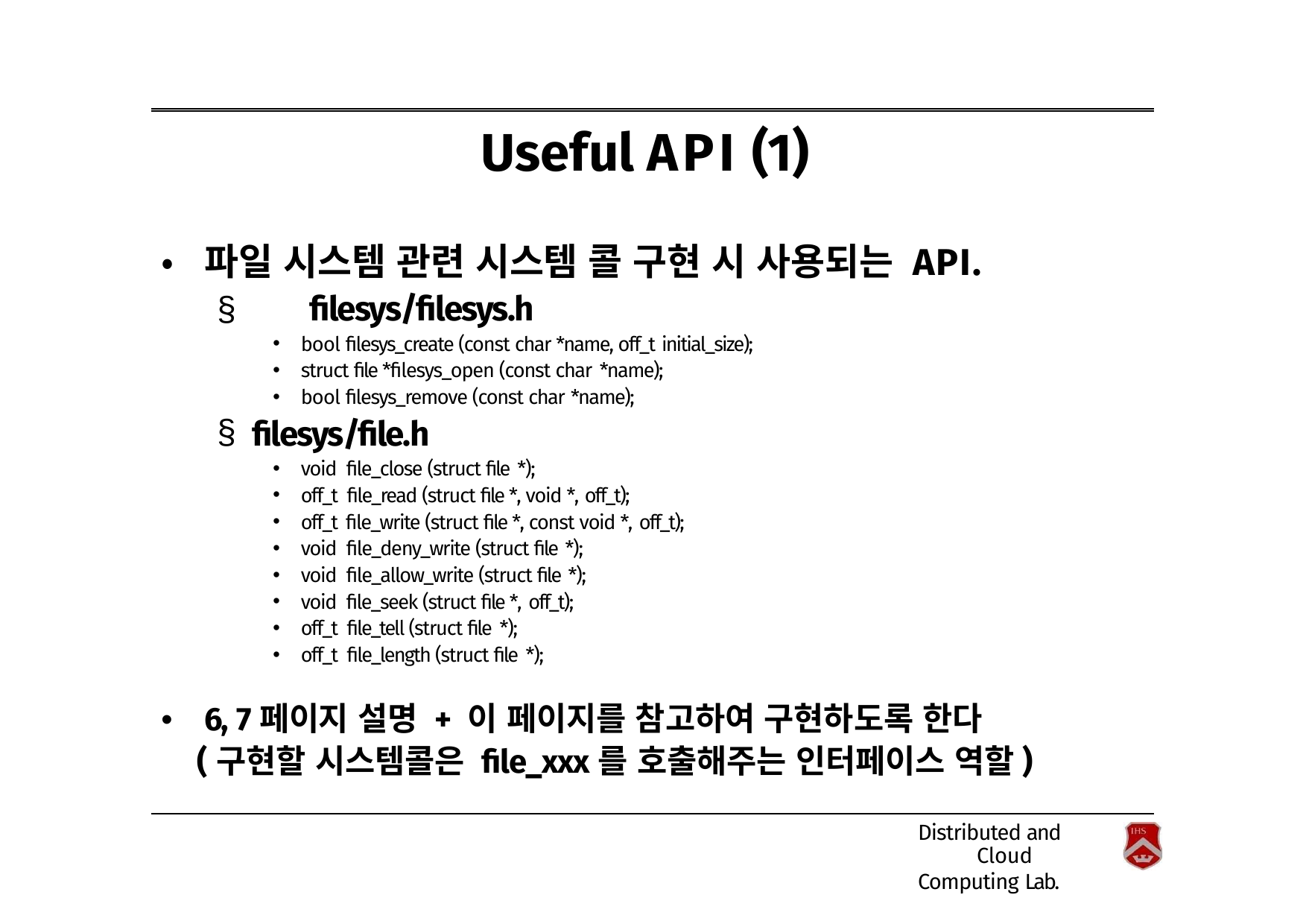

# Useful API (1)
•	파일 시스템 관련 시스템 콜 구현 시 사용되는 API.
§	filesys/filesys.h
bool filesys_create (const char *name, off_t initial_size);
struct file *filesys_open (const char *name);
bool filesys_remove (const char *name);
filesys/file.h
void  file_close (struct file *);
off_t  file_read (struct file *, void *, off_t);
off_t  file_write (struct file *, const void *, off_t);
void  file_deny_write (struct file *);
void  file_allow_write (struct file *);
void  file_seek (struct file *, off_t);
off_t  file_tell (struct file *);
off_t  file_length (struct file *);

•	6, 7페이지 설명 + 이 페이지를 참고하여 구현하도록 한다
(구현할 시스템콜은 file_xxx를 호출해주는 인터페이스 역할)

Distributed and Cloud
Computing Lab.